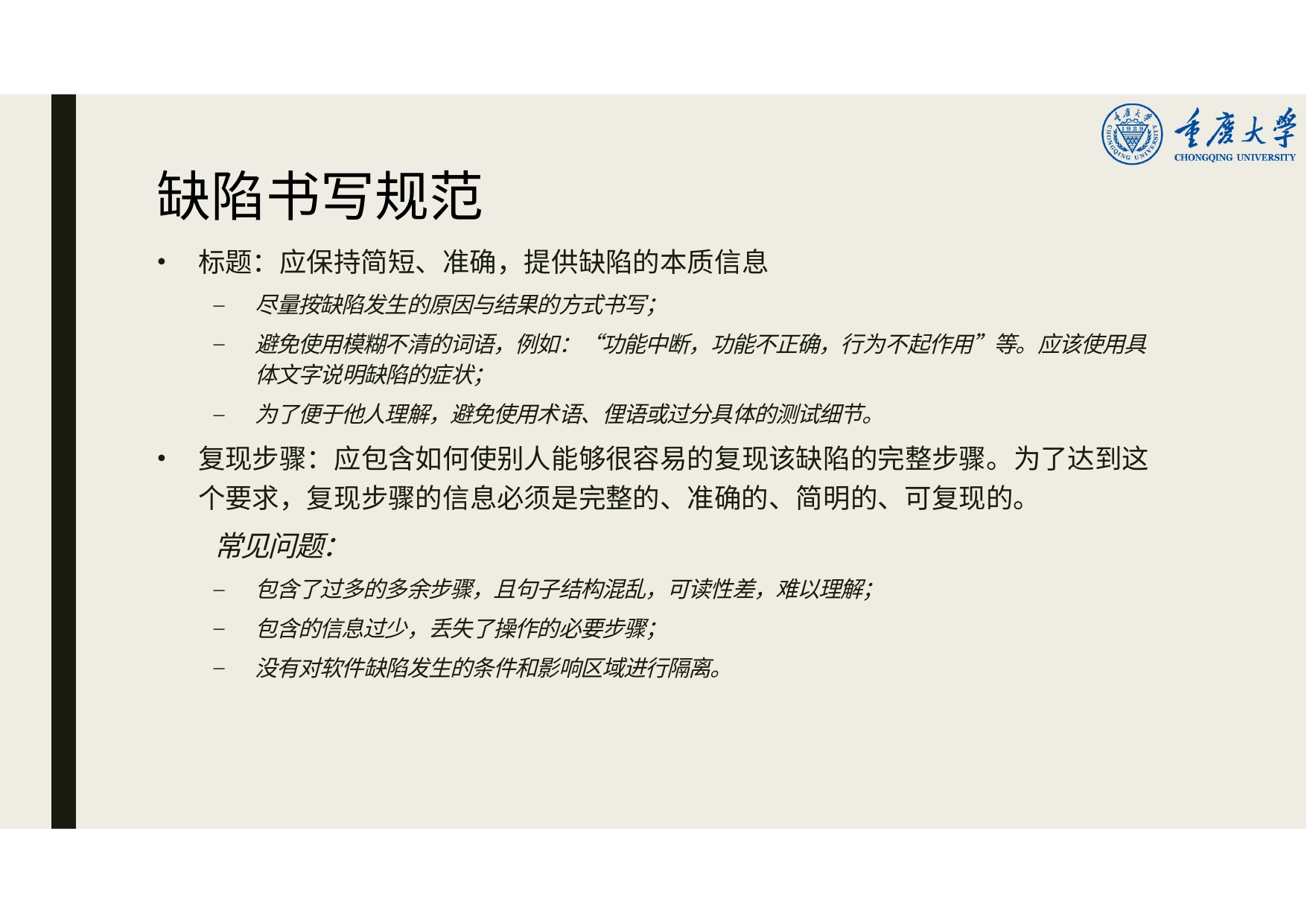

# 缺陷书写规范
标题：应保持简短、准确，提供缺陷的本质信息
尽量按缺陷发生的原因与结果的方式书写；
避免使用模糊不清的词语，例如：“功能中断，功能不正确，行为不起作用”等。应该使用具 体文字说明缺陷的症状；
为了便于他人理解，避免使用术语、俚语或过分具体的测试细节。
复现步骤：应包含如何使别人能够很容易的复现该缺陷的完整步骤。为了达到这 个要求，复现步骤的信息必须是完整的、准确的、简明的、可复现的。
常见问题：
包含了过多的多余步骤，且句子结构混乱，可读性差，难以理解；
包含的信息过少，丢失了操作的必要步骤；
没有对软件缺陷发生的条件和影响区域进行隔离。